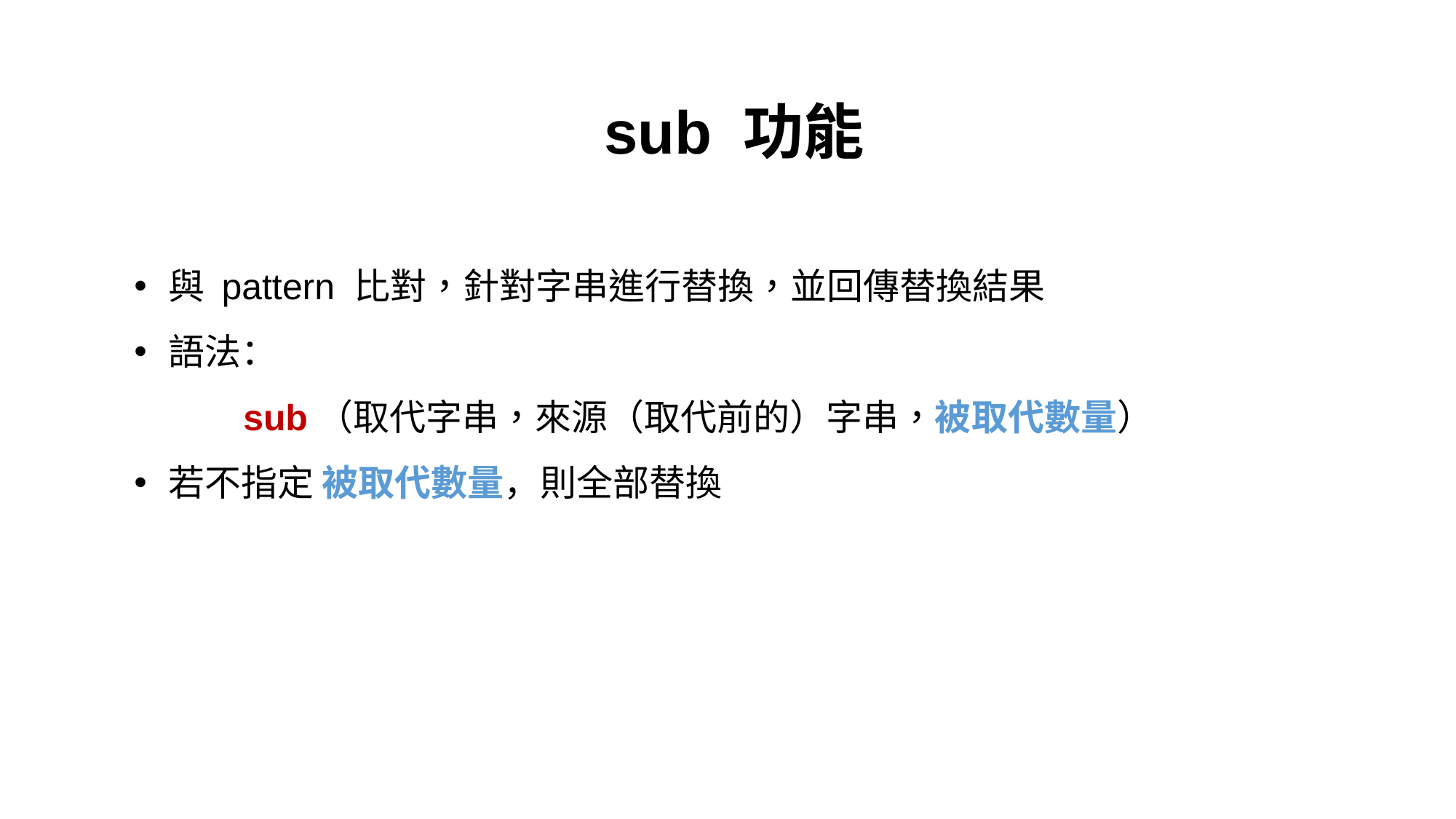

sub 功能
與 pattern 比對，針對字串進行替換，並回傳替換結果
語法：
	sub（取代字串，來源（取代前的）字串，被取代數量）
若不指定 被取代數量，則全部替換